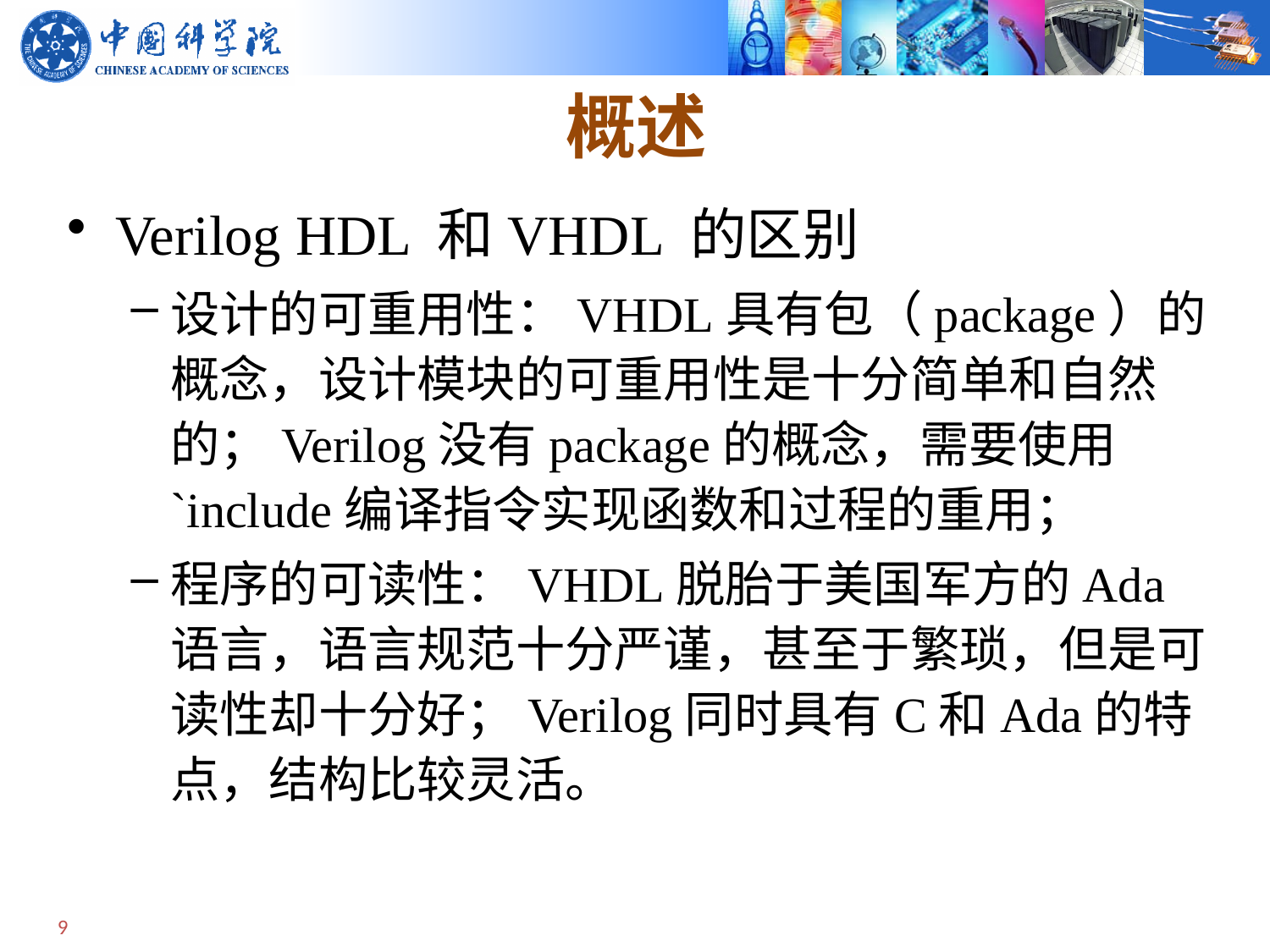

# 概述
Verilog HDL 和VHDL 的区别
设计的可重用性：VHDL具有包（package）的概念，设计模块的可重用性是十分简单和自然的；Verilog没有package的概念，需要使用`include编译指令实现函数和过程的重用；
程序的可读性：VHDL脱胎于美国军方的Ada语言，语言规范十分严谨，甚至于繁琐，但是可读性却十分好；Verilog同时具有C和Ada的特点，结构比较灵活。